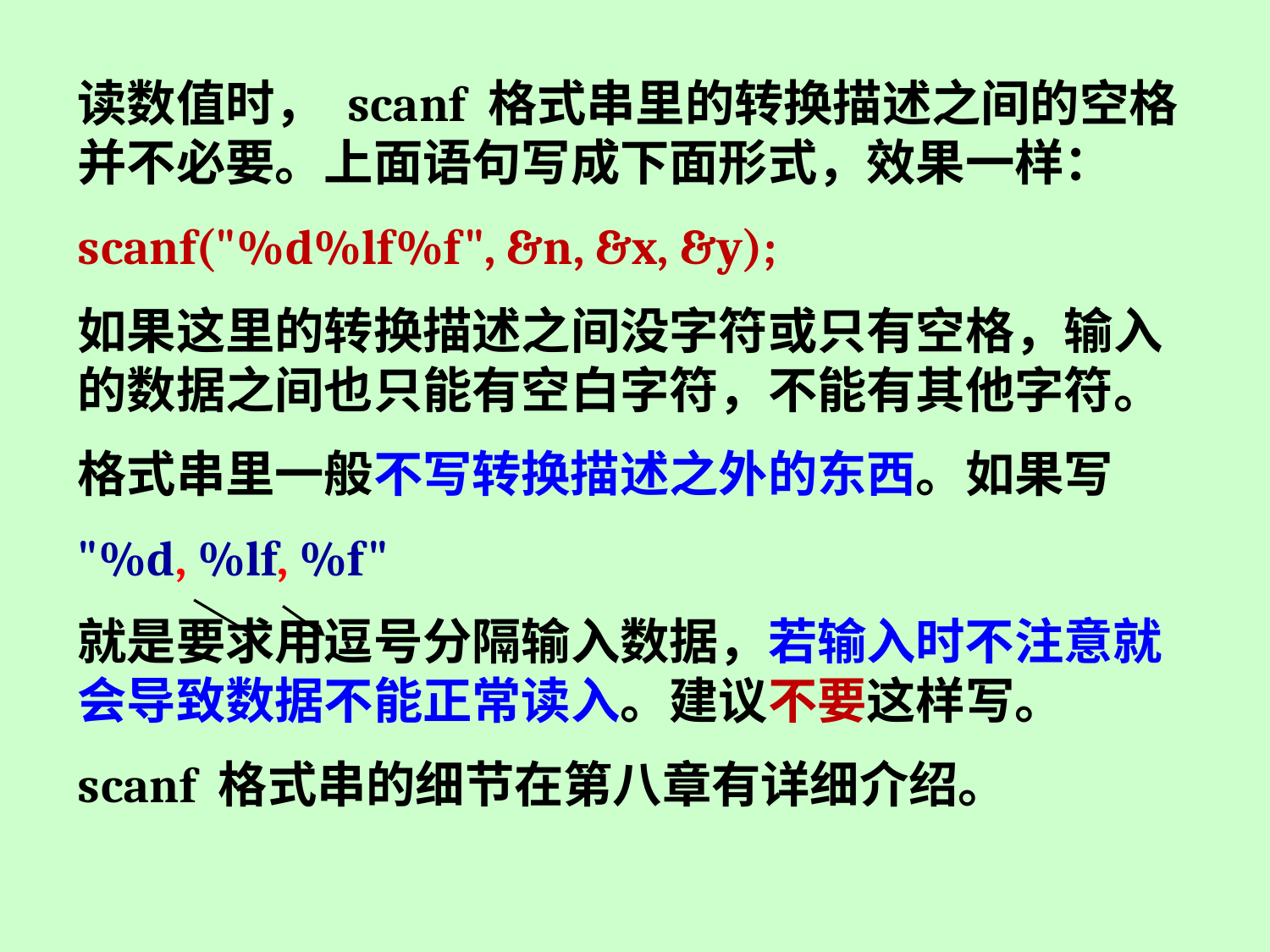

读数值时， scanf 格式串里的转换描述之间的空格并不必要。上面语句写成下面形式，效果一样：
scanf("%d%lf%f", &n, &x, &y);
如果这里的转换描述之间没字符或只有空格，输入的数据之间也只能有空白字符，不能有其他字符。
格式串里一般不写转换描述之外的东西。如果写
"%d, %lf, %f"
就是要求用逗号分隔输入数据，若输入时不注意就会导致数据不能正常读入。建议不要这样写。
scanf 格式串的细节在第八章有详细介绍。
46